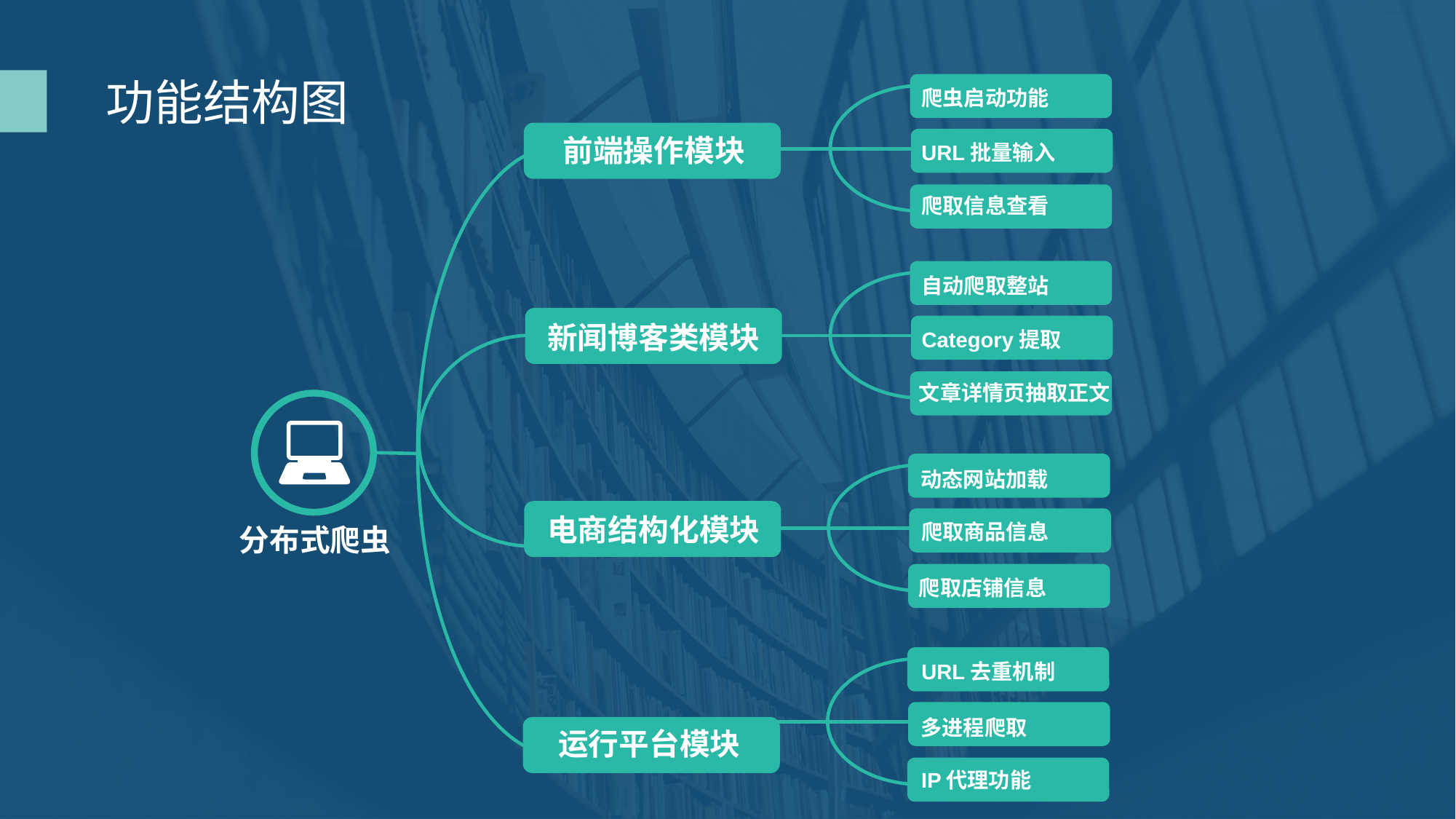

功能结构图

爬虫启动功能

前端操作模块
URL批量输入

爬取信息查看

自动爬取整站

新闻博客类模块
Category提取

文章详情页抽取正文

动态网站加载

电商结构化模块
爬取商品信息
分布式爬虫
爬取店铺信息

URL去重机制
多进程爬取

运行平台模块
IP代理功能